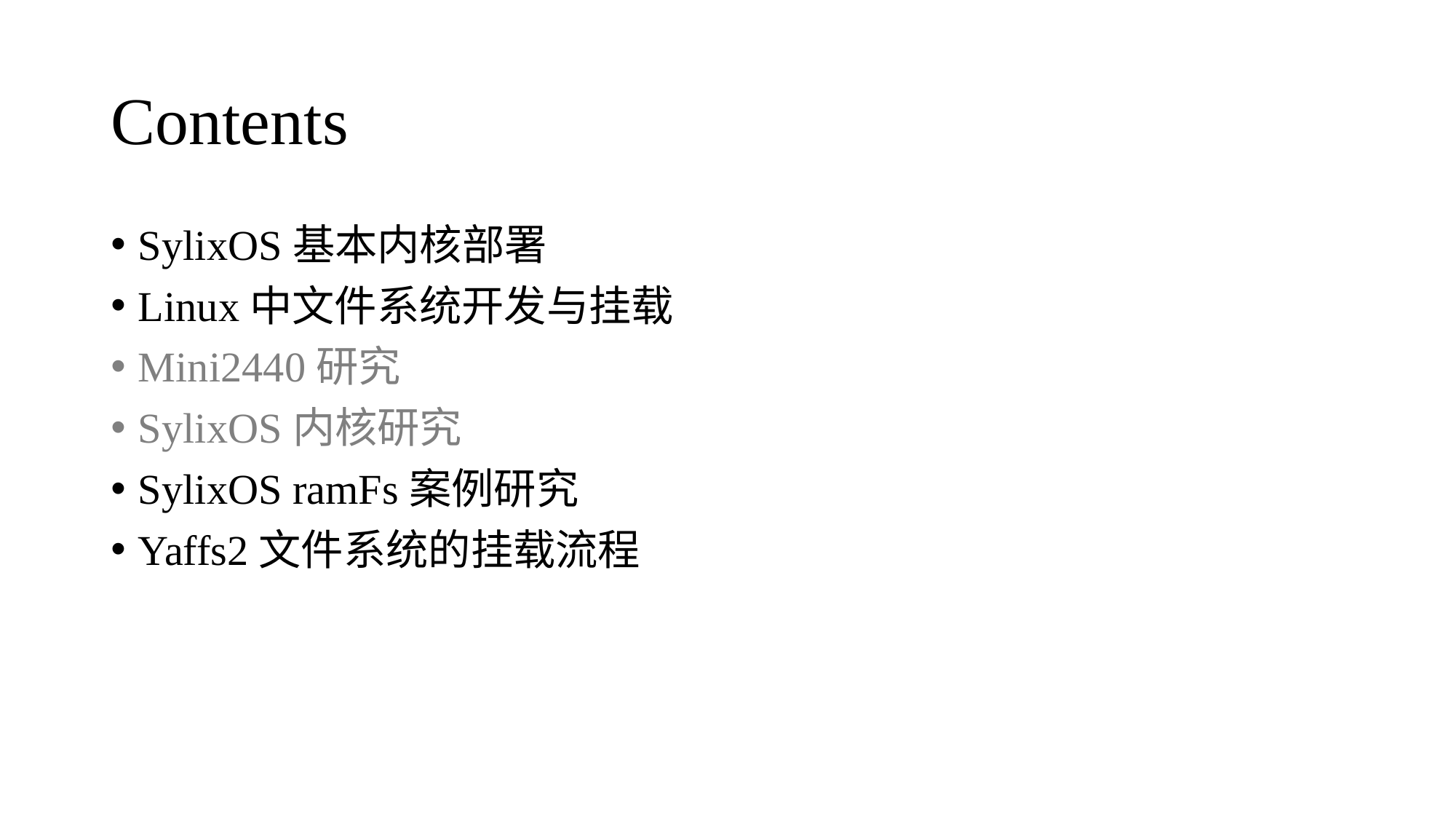

# Contents
SylixOS基本内核部署
Linux中文件系统开发与挂载
Mini2440研究
SylixOS内核研究
SylixOS ramFs案例研究
Yaffs2文件系统的挂载流程